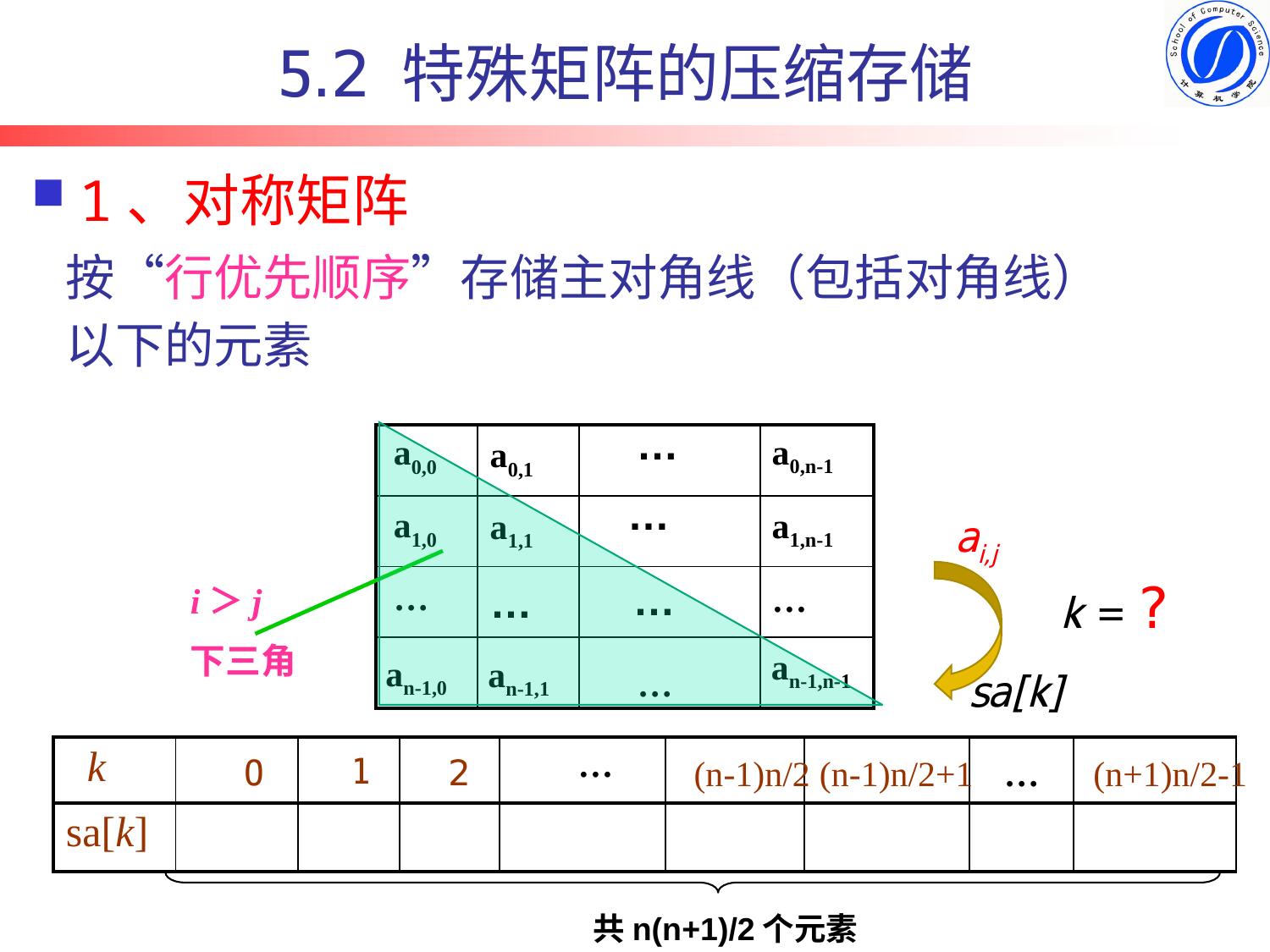

5.2 特殊矩阵的压缩存储
1、对称矩阵
按“行优先顺序”存储主对角线（包括对角线）以下的元素
…

i＞j
下三角
a0,n-1
a0,0
|  |  |  |  |
| --- | --- | --- | --- |
|  |  |  |  |
|  |  |  |  |
|  |  |  |  |
a0,1
…
a1,0
a1,n-1
a1,1
ai,j

sa[k]
k = ?
…
…
…
…
an-1,n-1
an-1,0
an-1,1
…
…
| k |  |  |  |  |  |  |  |  |
| --- | --- | --- | --- | --- | --- | --- | --- | --- |
| sa[k] |  |  |  |  |  |  |  |  |
1
0
2
…
(n-1)n/2
(n-1)n/2+1
(n+1)n/2-1

共n(n+1)/2个元素